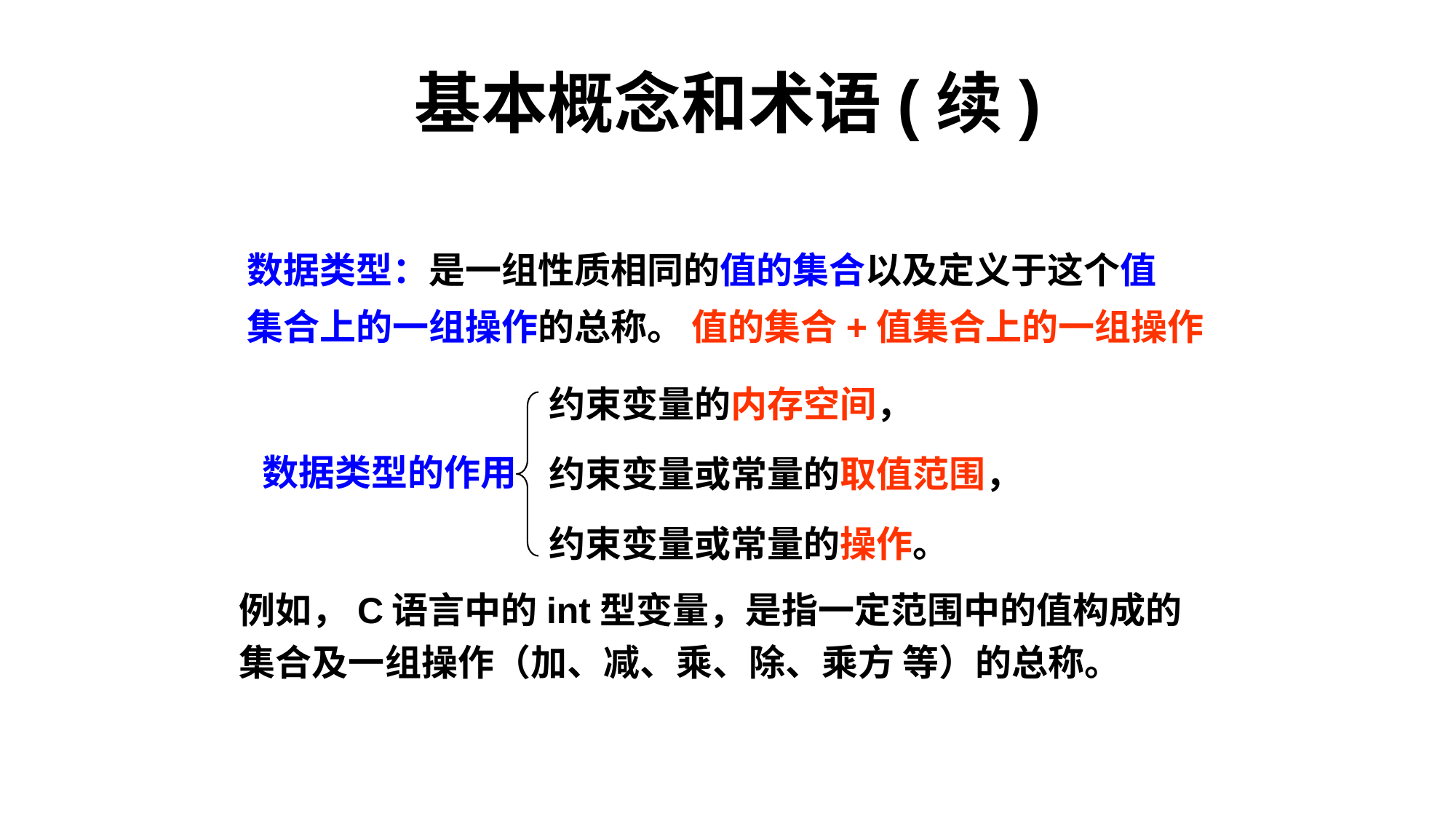

# 基本概念和术语(续)
数据类型：是一组性质相同的值的集合以及定义于这个值
集合上的一组操作的总称。 值的集合+值集合上的一组操作
约束变量的内存空间，
约束变量或常量的取值范围，
约束变量或常量的操作。

数据类型的作用
例如，C语言中的int型变量，是指一定范围中的值构成的
集合及一组操作（加、减、乘、除、乘方 等）的总称。